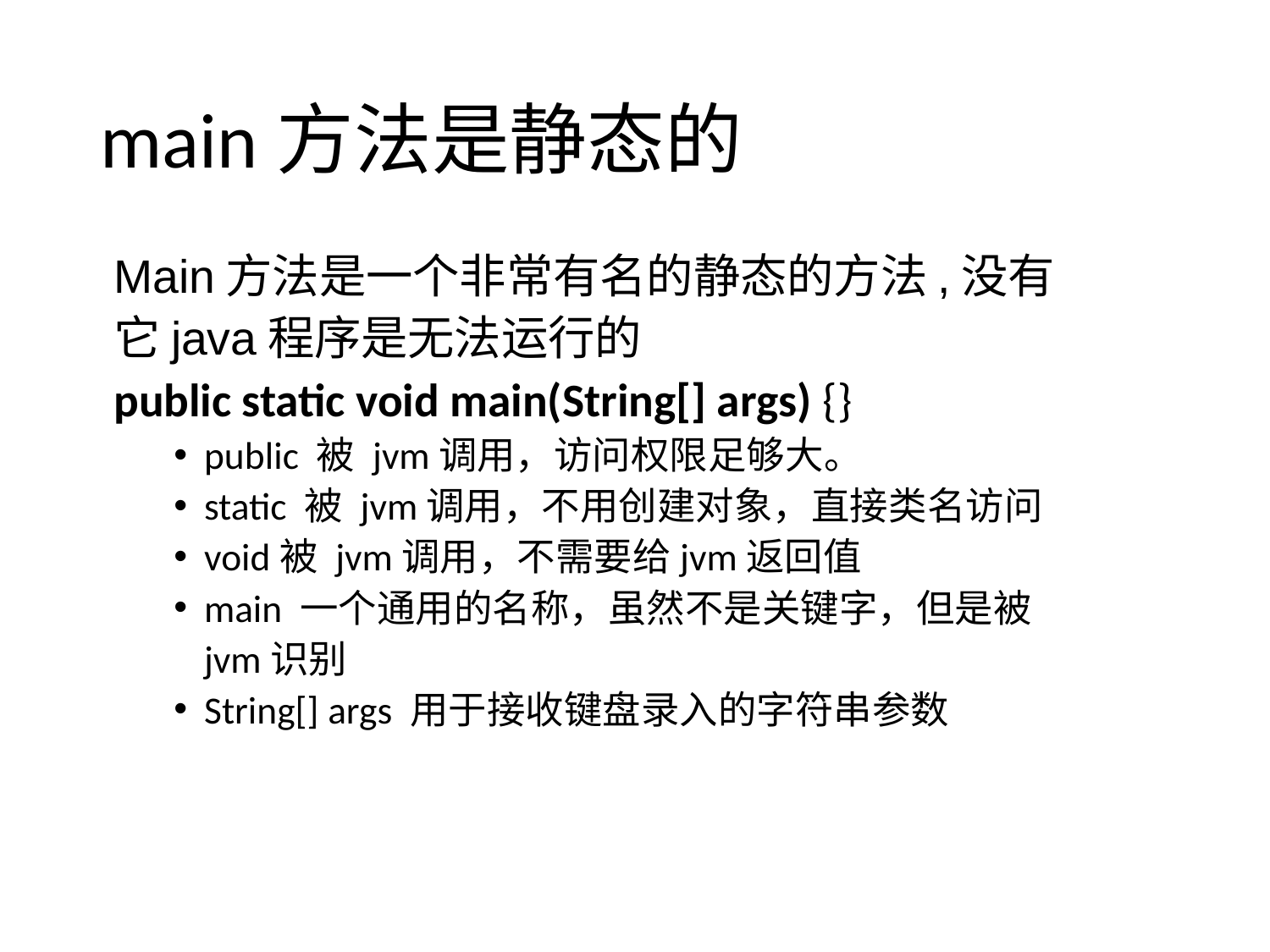

# main方法是静态的
Main方法是一个非常有名的静态的方法,没有它java程序是无法运行的
public static void main(String[] args) {}
public 被 jvm调用，访问权限足够大。
static 被 jvm调用，不用创建对象，直接类名访问
void被 jvm调用，不需要给jvm返回值
main 一个通用的名称，虽然不是关键字，但是被jvm识别
String[] args 用于接收键盘录入的字符串参数